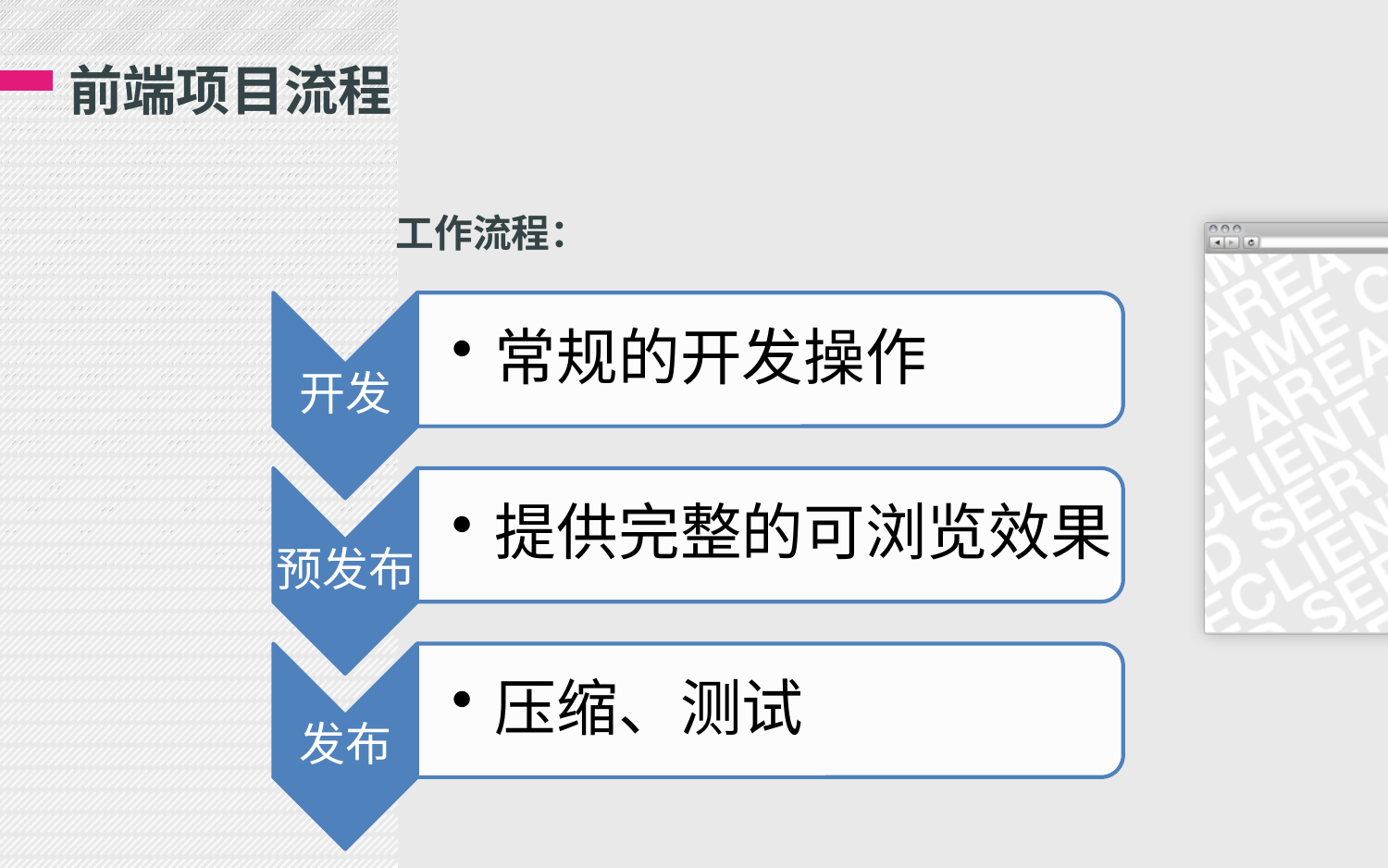

# 前端项目流程
工作流程：
开发
常规的开发操作
预发布
提供完整的可浏览效果
发布
压缩、测试